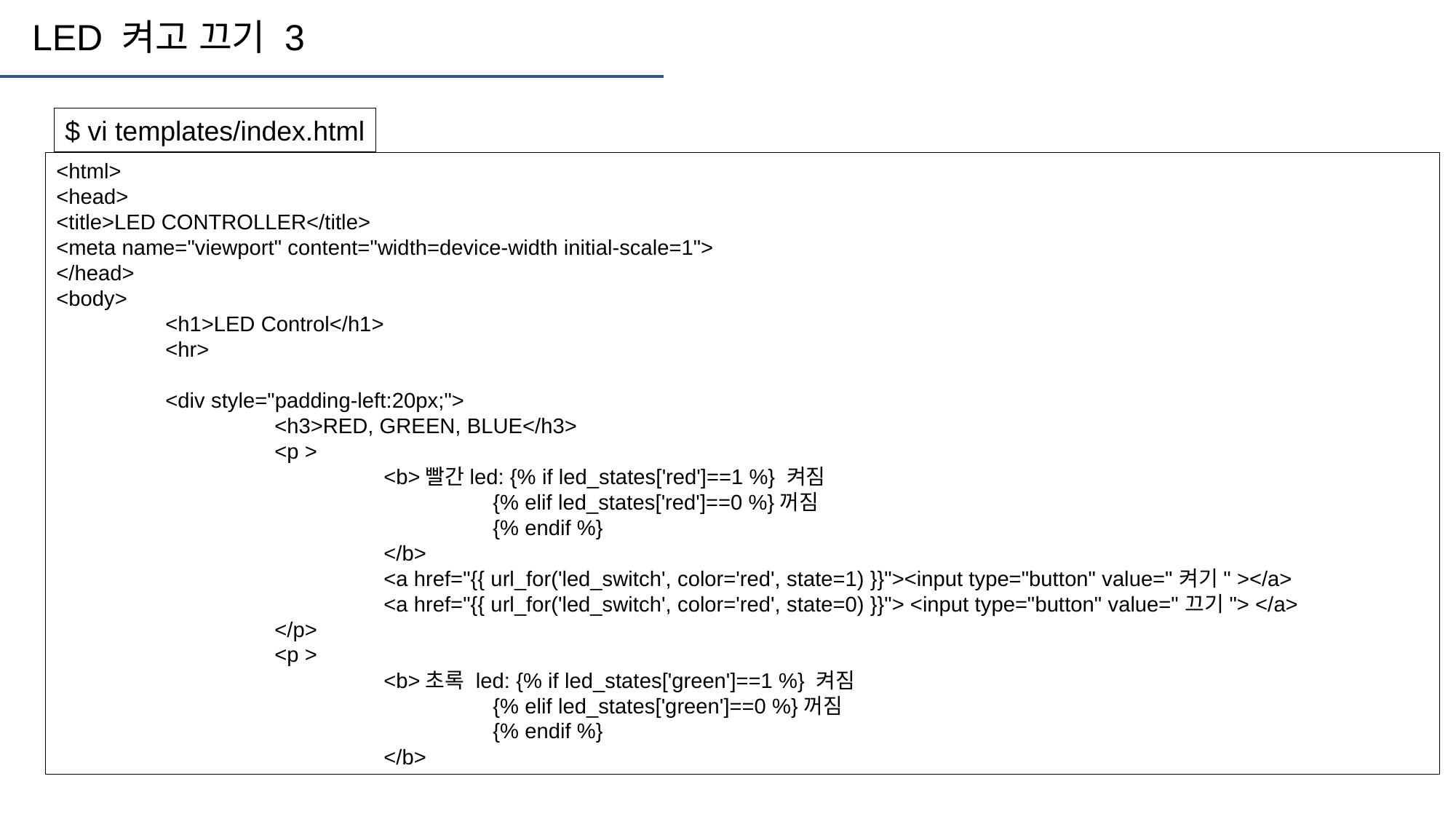

LED 켜고 끄기 3
$ vi templates/index.html
<html>
<head>
<title>LED CONTROLLER</title>
<meta name="viewport" content="width=device-width initial-scale=1">
</head>
<body>
	<h1>LED Control</h1>
	<hr>

	<div style="padding-left:20px;">
		<h3>RED, GREEN, BLUE</h3>
		<p >
			<b>빨간led: {% if led_states['red']==1 %} 켜짐
				{% elif led_states['red']==0 %}꺼짐
				{% endif %}
			</b>
			<a href="{{ url_for('led_switch', color='red', state=1) }}"><input type="button" value="켜기" ></a>
			<a href="{{ url_for('led_switch', color='red', state=0) }}"> <input type="button" value="끄기"> </a>
		</p>
		<p >
			<b>초록 led: {% if led_states['green']==1 %} 켜짐
				{% elif led_states['green']==0 %}꺼짐
				{% endif %}
			</b>